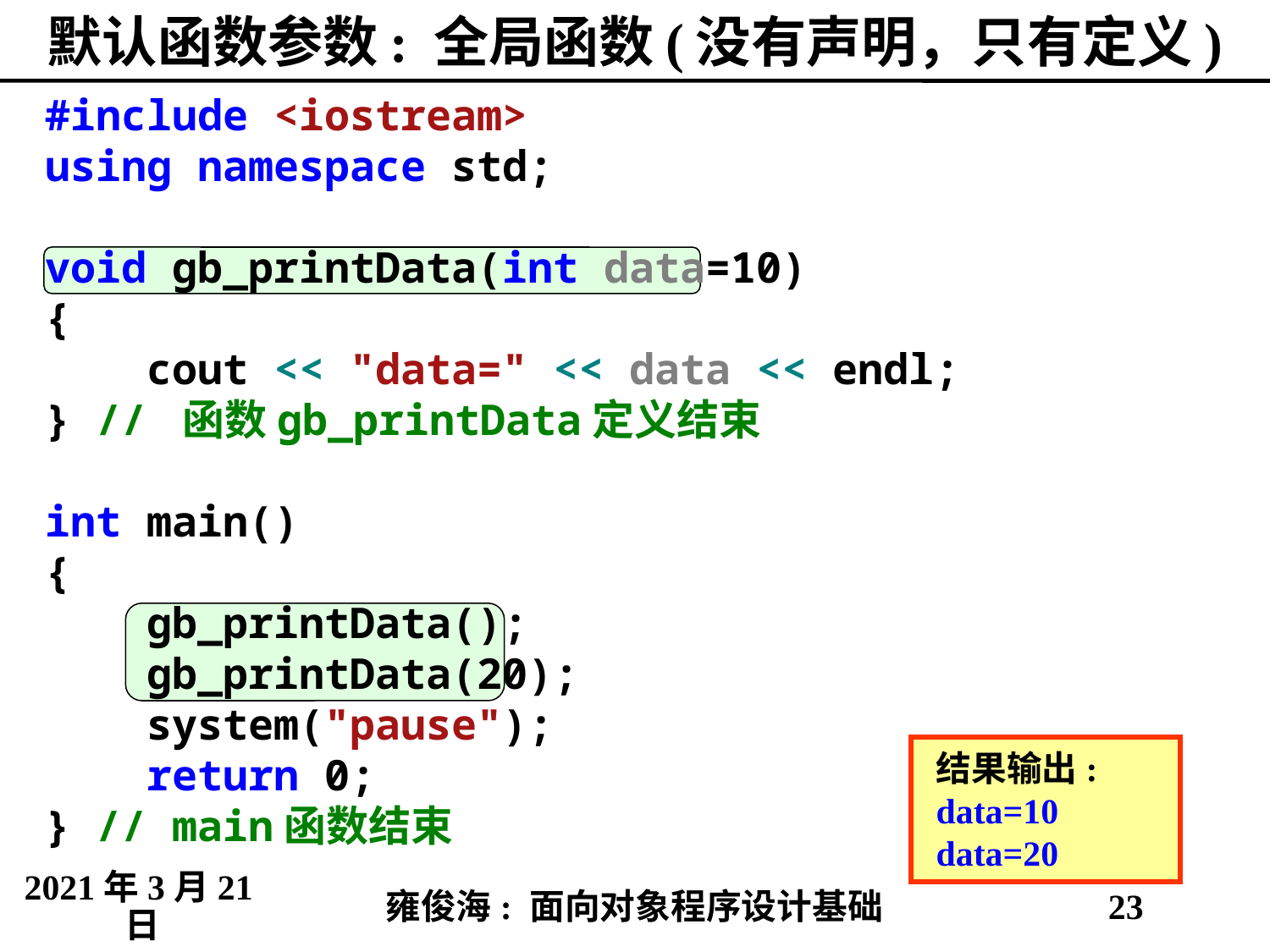

# 默认函数参数: 全局函数(没有声明，只有定义)

#include <iostream>
using namespace std;

void gb_printData(int data=10)
{
    cout << "data=" << data << endl;
} // 函数gb_printData定义结束

int main()
{
    gb_printData();
    gb_printData(20);
    system("pause");
    return 0;
} // main函数结束

结果输出:
data=10
data=20
2021年3月21日
雍俊海: 面向对象程序设计基础
23